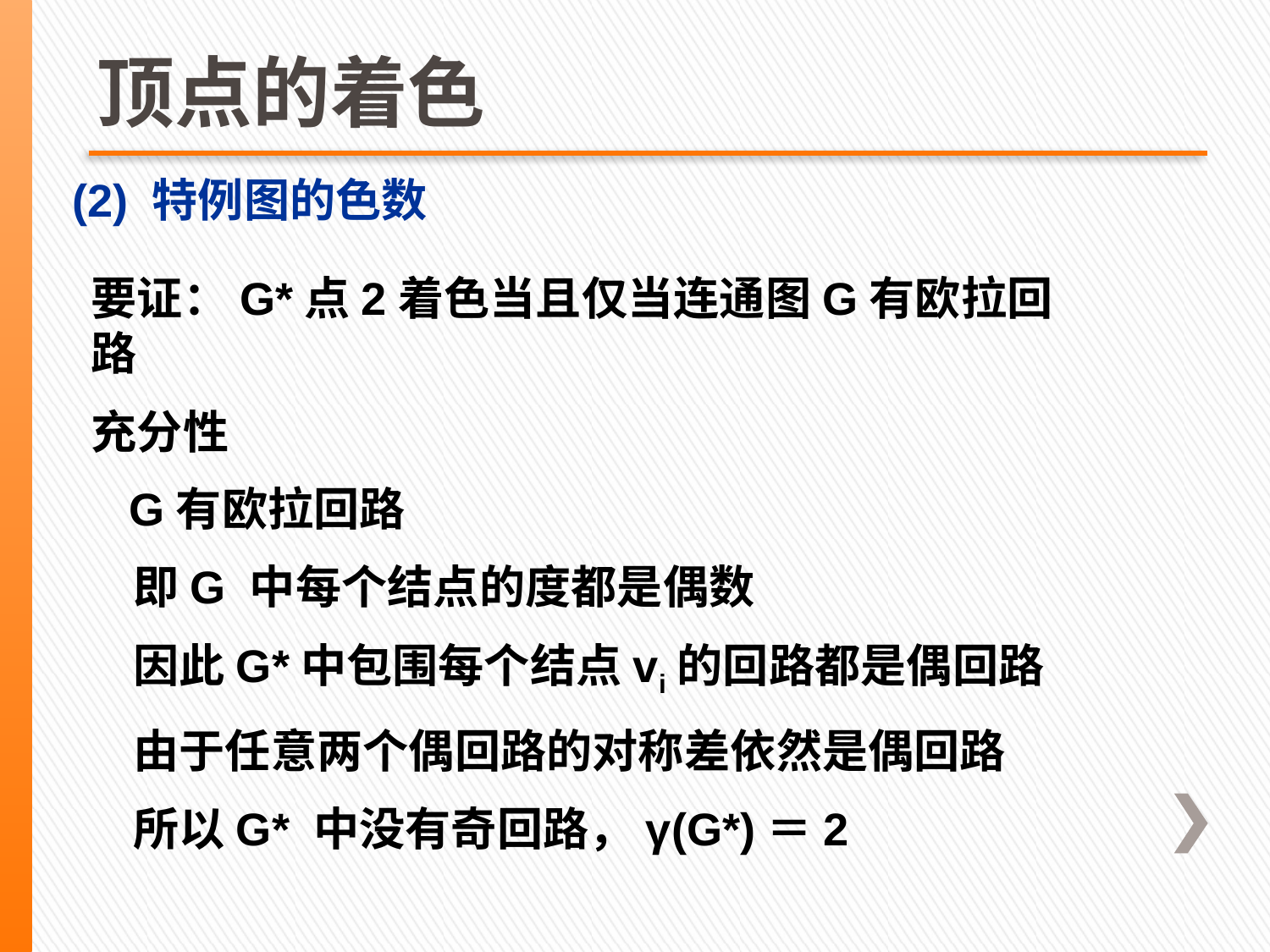

# 顶点的着色
(2) 特例图的色数
要证：G*点2着色当且仅当连通图G有欧拉回路
充分性
   G有欧拉回路
   即G 中每个结点的度都是偶数
   因此G*中包围每个结点vi的回路都是偶回路
   由于任意两个偶回路的对称差依然是偶回路
   所以G* 中没有奇回路，γ(G*)＝2